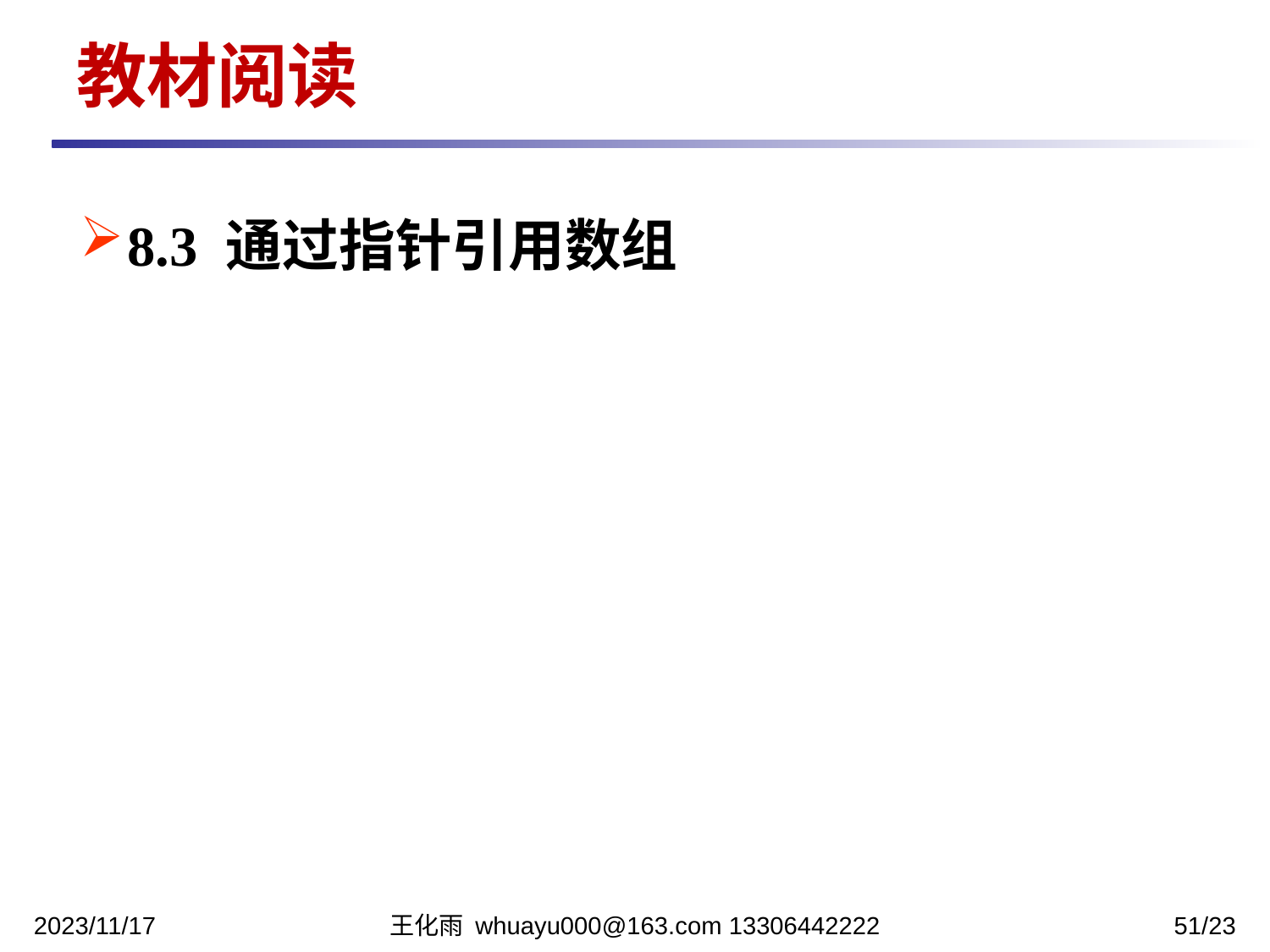

教材阅读
8.3 通过指针引用数组
2023/11/17
王化雨 whuayu000@163.com 13306442222
51/23